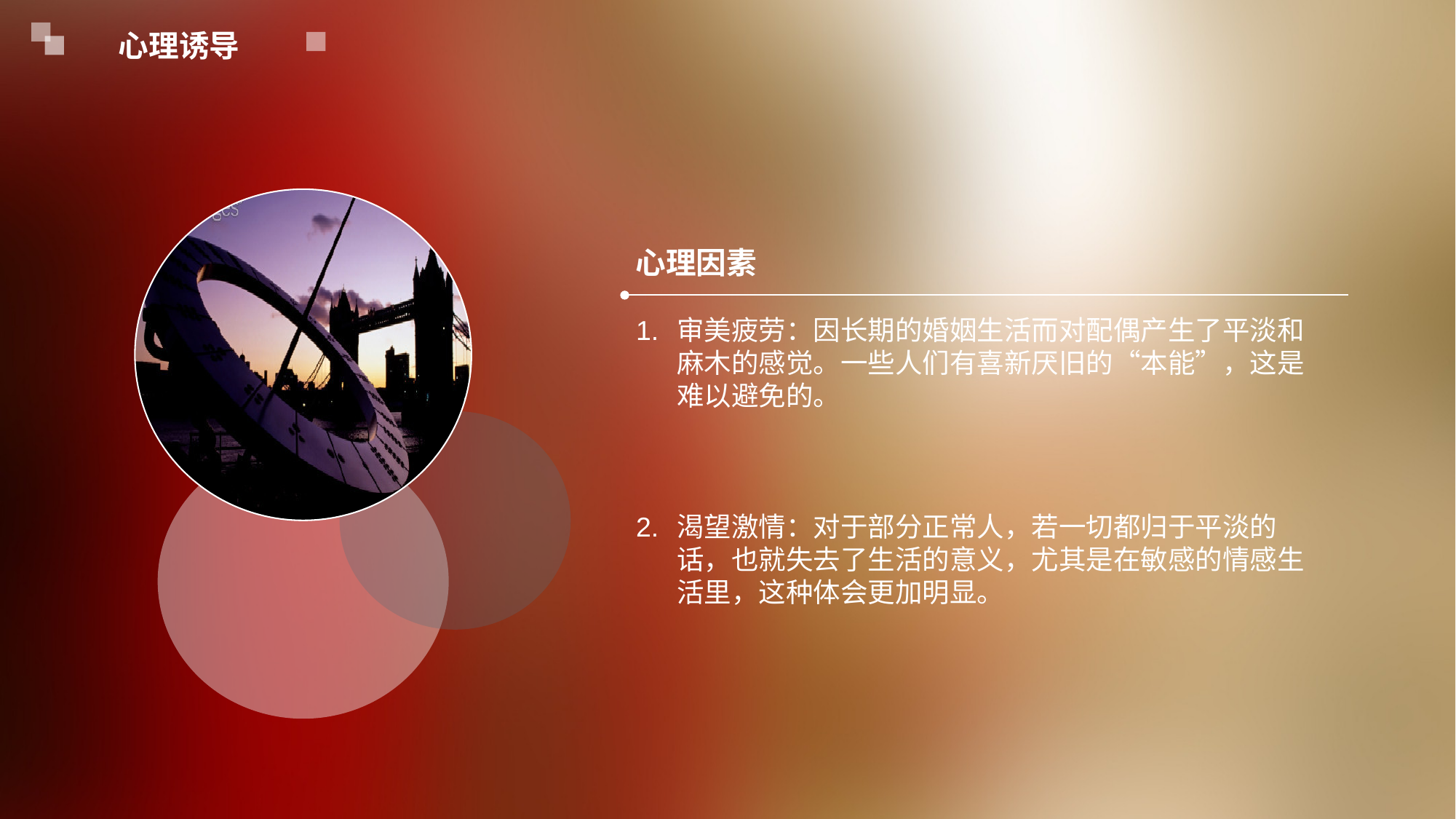

心理诱导

心理因素
审美疲劳：因长期的婚姻生活而对配偶产生了平淡和麻木的感觉。一些人们有喜新厌旧的“本能”，这是难以避免的。

渴望激情：对于部分正常人，若一切都归于平淡的话，也就失去了生活的意义，尤其是在敏感的情感生活里，这种体会更加明显。